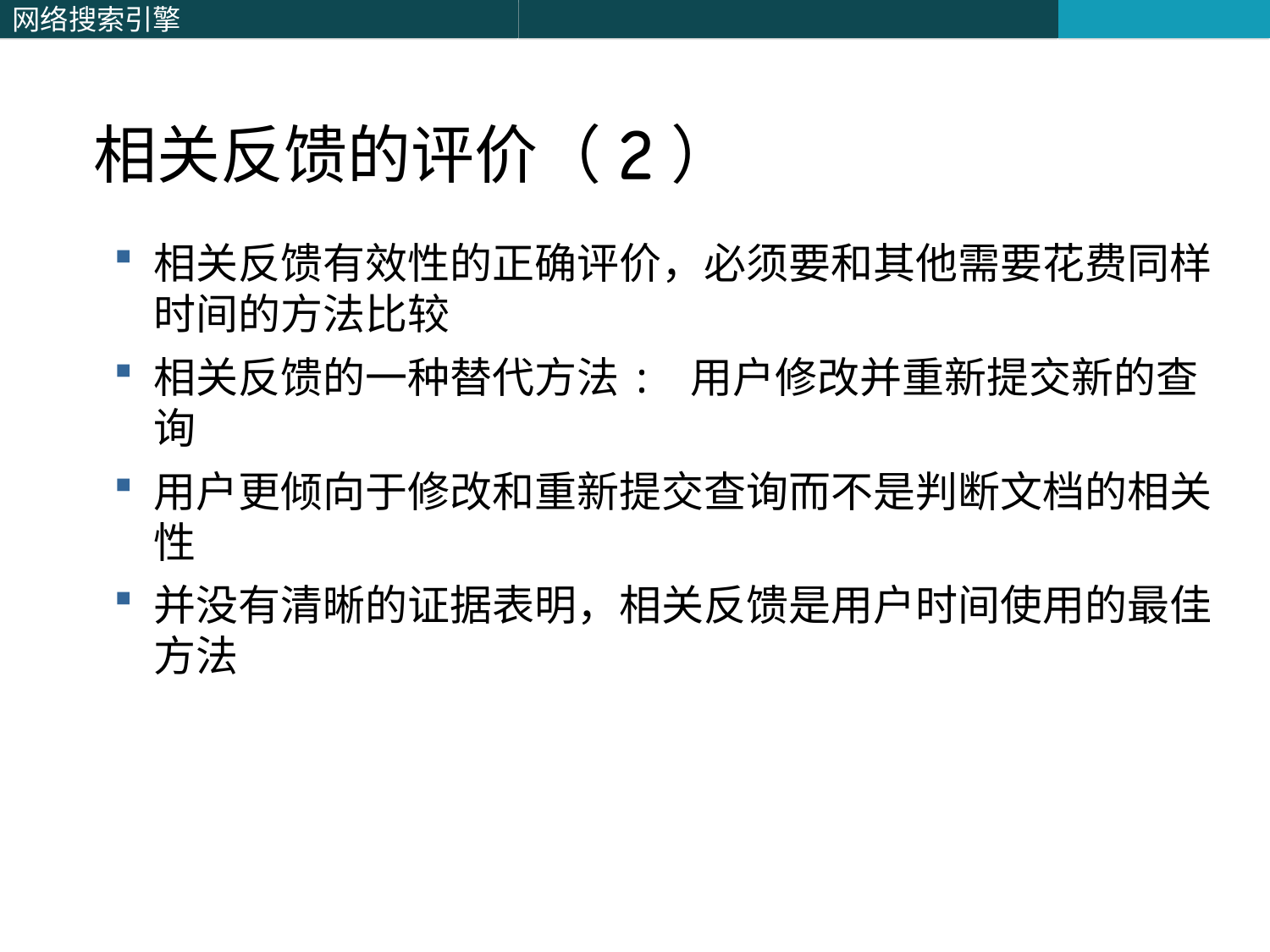

有关评价的提醒
相关反馈的评价（2）
相关反馈有效性的正确评价，必须要和其他需要花费同样时间的方法比较
相关反馈的一种替代方法: 用户修改并重新提交新的查询
用户更倾向于修改和重新提交查询而不是判断文档的相关性
并没有清晰的证据表明，相关反馈是用户时间使用的最佳方法